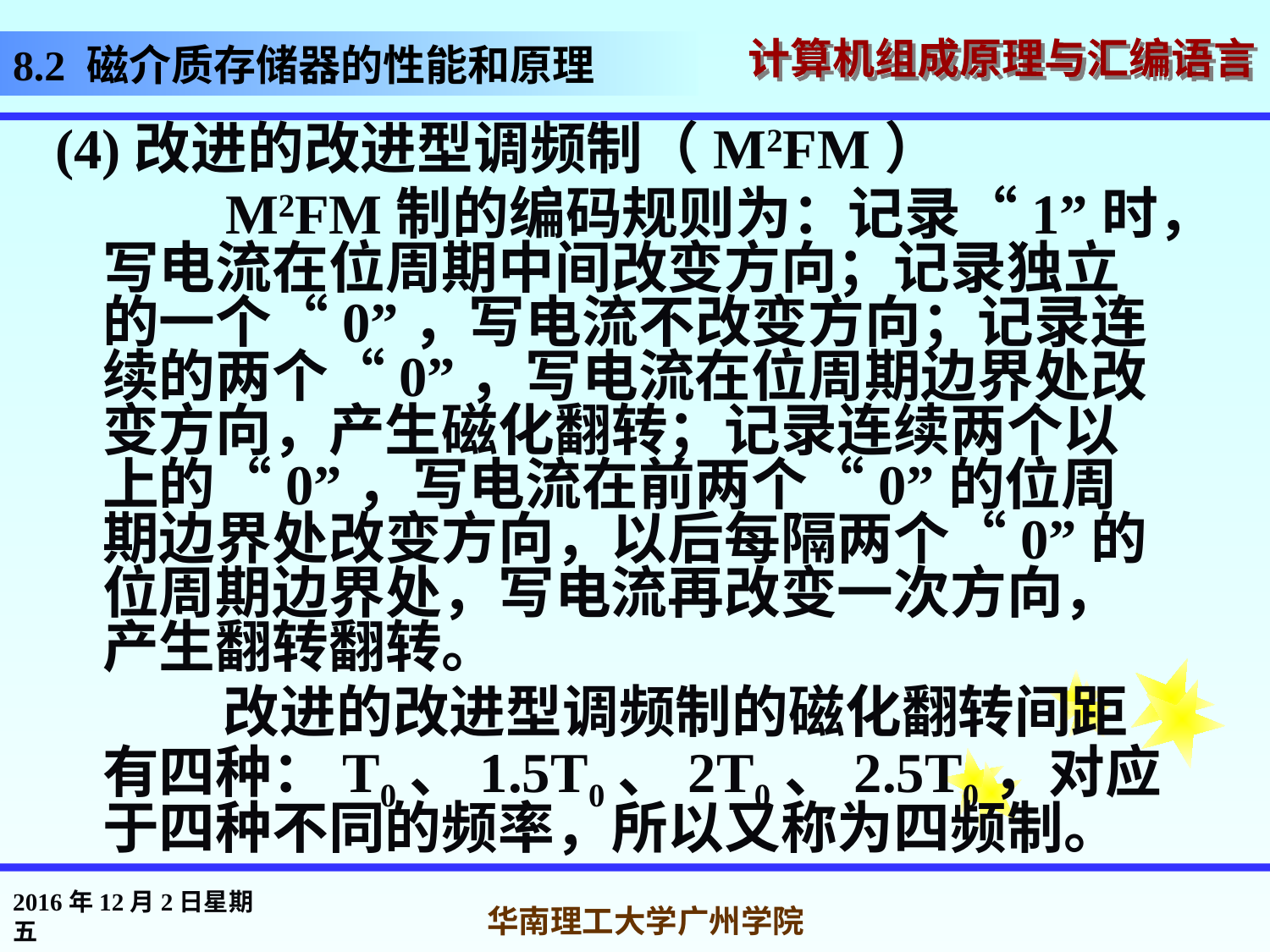

# 8.2 磁介质存储器的性能和原理
(4)改进的改进型调频制（M2FM）
            M2FM制的编码规则为：记录“1”时，写电流在位周期中间改变方向；记录独立的一个“0”，写电流不改变方向；记录连续的两个“0”，写电流在位周期边界处改变方向，产生磁化翻转；记录连续两个以上的“0”，写电流在前两个“0”的位周期边界处改变方向，以后每隔两个“0”的位周期边界处，写电流再改变一次方向，产生翻转翻转。
            改进的改进型调频制的磁化翻转间距有四种：T0、1.5T0、2T0、2.5T0，对应于四种不同的频率，所以又称为四频制。
2016年12月2日星期五
华南理工大学广州学院